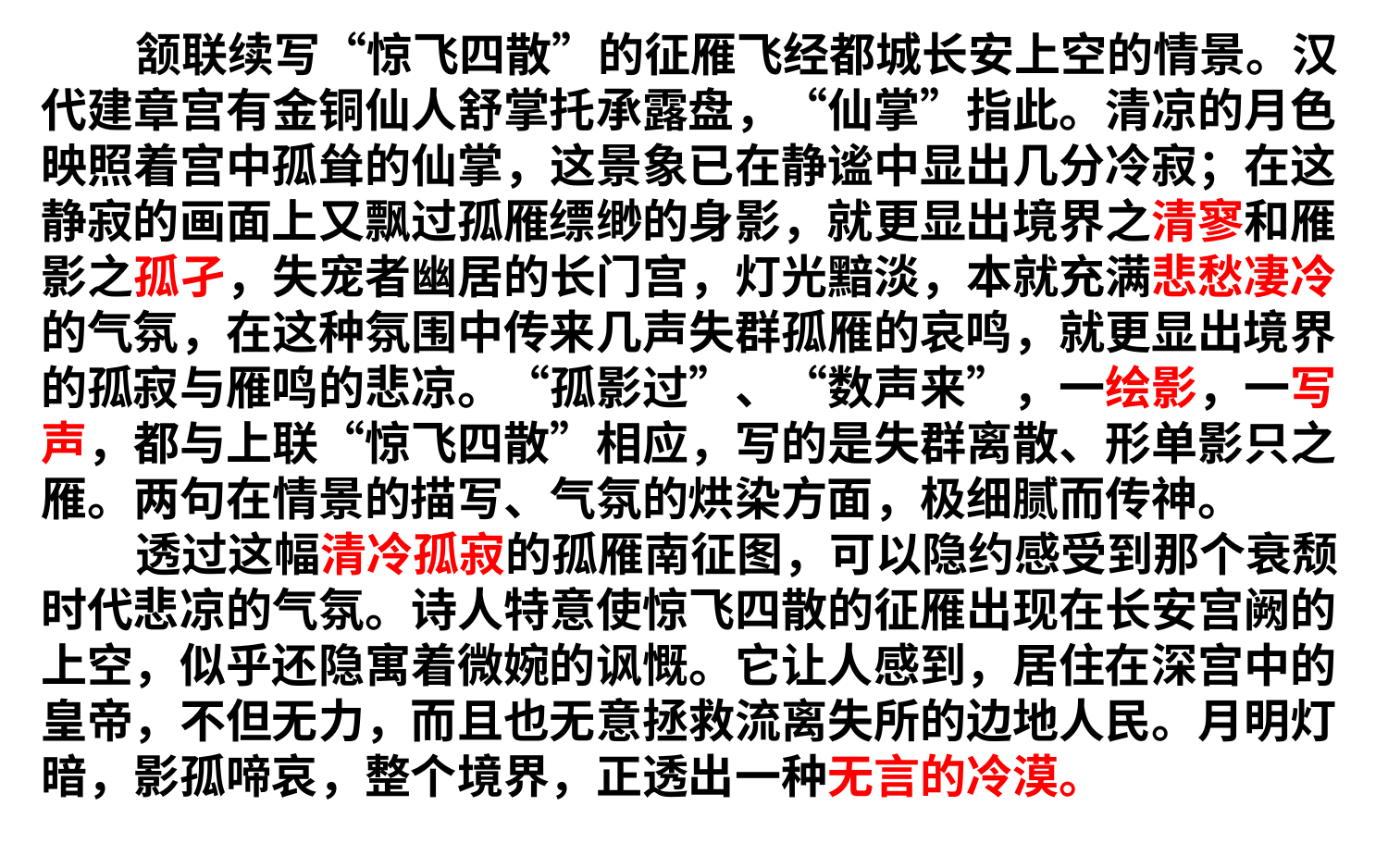

颔联续写“惊飞四散”的征雁飞经都城长安上空的情景。汉代建章宫有金铜仙人舒掌托承露盘，“仙掌”指此。清凉的月色映照着宫中孤耸的仙掌，这景象已在静谧中显出几分冷寂；在这静寂的画面上又飘过孤雁缥缈的身影，就更显出境界之清寥和雁影之孤孑，失宠者幽居的长门宫，灯光黯淡，本就充满悲愁凄冷的气氛，在这种氛围中传来几声失群孤雁的哀鸣，就更显出境界的孤寂与雁鸣的悲凉。“孤影过”、“数声来”，一绘影，一写声，都与上联“惊飞四散”相应，写的是失群离散、形单影只之雁。两句在情景的描写、气氛的烘染方面，极细腻而传神。
        透过这幅清冷孤寂的孤雁南征图，可以隐约感受到那个衰颓时代悲凉的气氛。诗人特意使惊飞四散的征雁出现在长安宫阙的上空，似乎还隐寓着微婉的讽慨。它让人感到，居住在深宫中的皇帝，不但无力，而且也无意拯救流离失所的边地人民。月明灯暗，影孤啼哀，整个境界，正透出一种无言的冷漠。

。